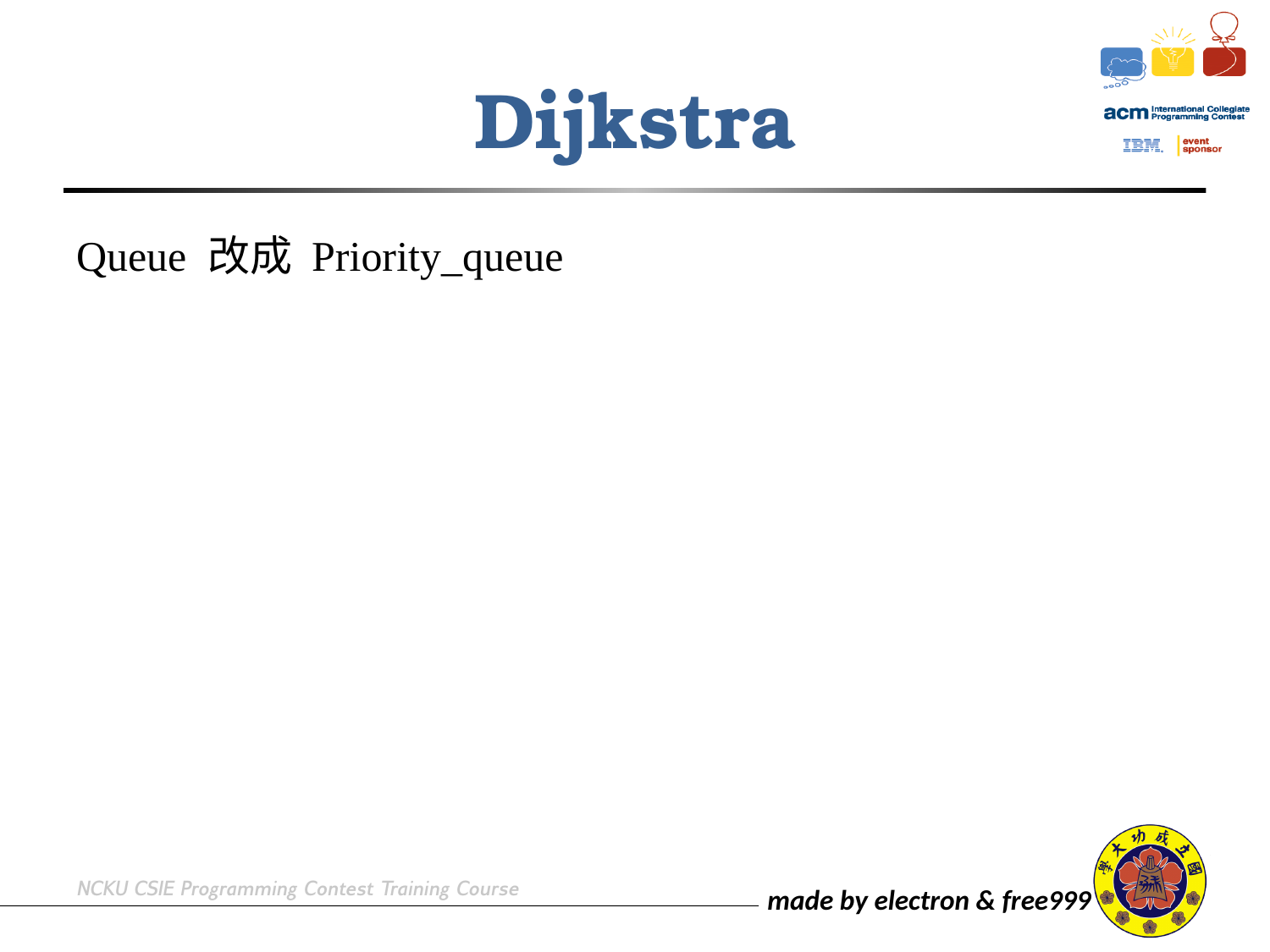

# Dijkstra
Queue 改成 Priority_queue
NCKU CSIE Programming Contest Training Course